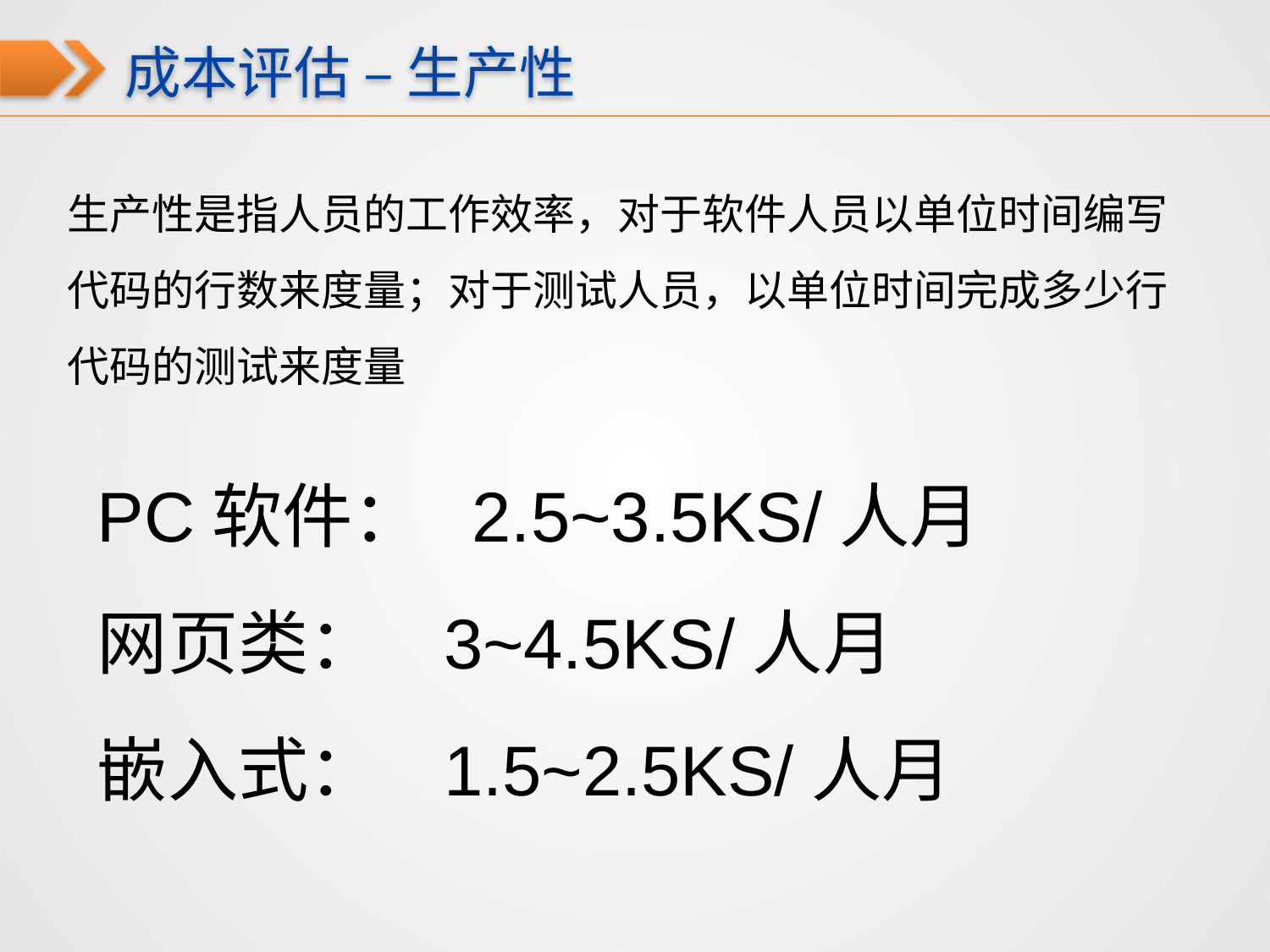

成本评估 – 生产性

生产性是指人员的工作效率，对于软件人员以单位时间编写代码的行数来度量；对于测试人员，以单位时间完成多少行代码的测试来度量
PC软件：  2.5~3.5KS/人月
网页类：   3~4.5KS/人月
嵌入式：   1.5~2.5KS/人月